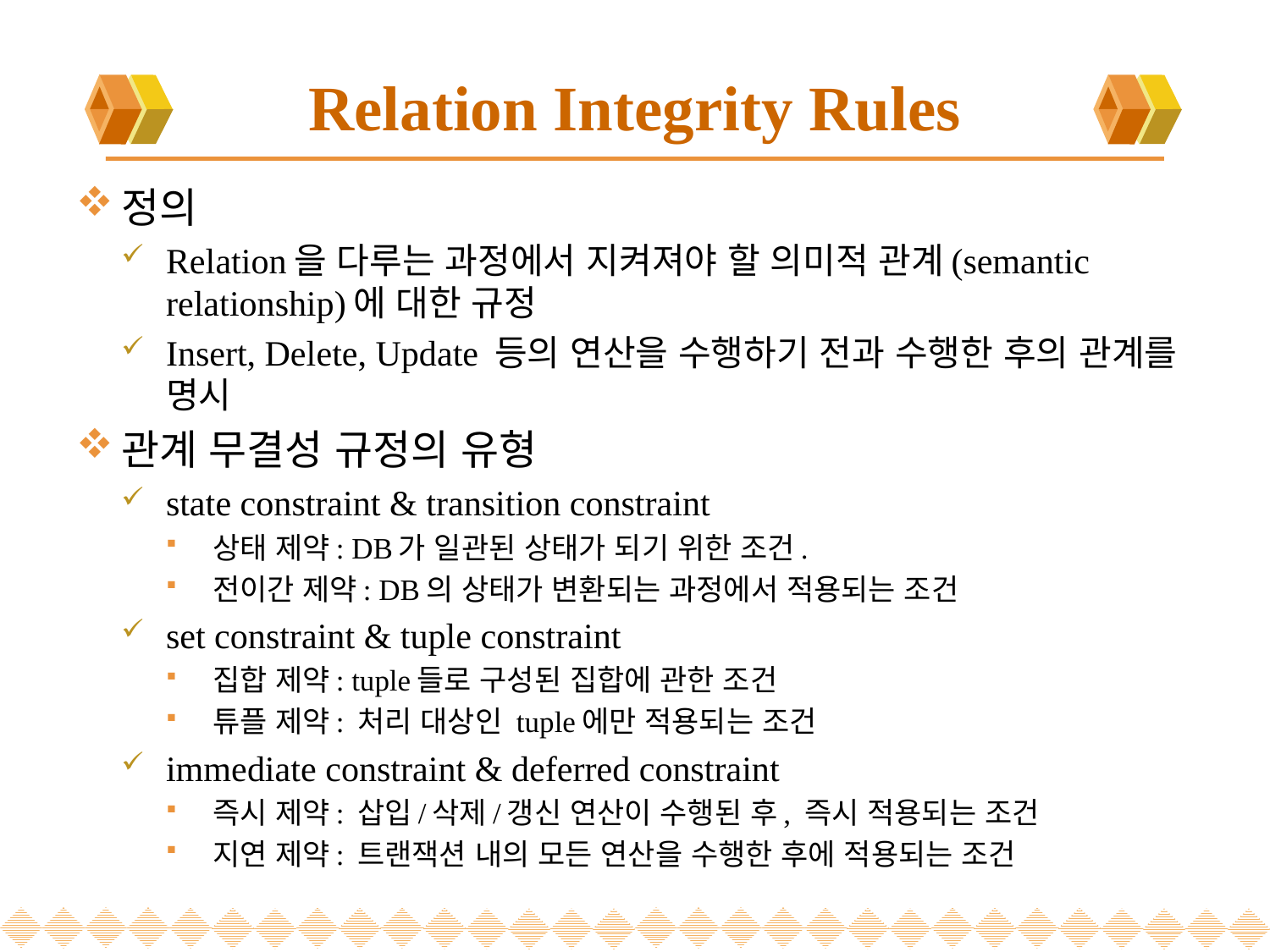

# Relation Integrity Rules
정의
Relation을 다루는 과정에서 지켜져야 할 의미적 관계(semantic relationship)에 대한 규정
Insert, Delete, Update 등의 연산을 수행하기 전과 수행한 후의 관계를 명시
관계 무결성 규정의 유형
state constraint & transition constraint
상태 제약: DB가 일관된 상태가 되기 위한 조건.
전이간 제약: DB의 상태가 변환되는 과정에서 적용되는 조건
set constraint & tuple constraint
집합 제약: tuple들로 구성된 집합에 관한 조건
튜플 제약: 처리 대상인 tuple에만 적용되는 조건
immediate constraint & deferred constraint
즉시 제약: 삽입/삭제/갱신 연산이 수행된 후, 즉시 적용되는 조건
지연 제약: 트랜잭션 내의 모든 연산을 수행한 후에 적용되는 조건